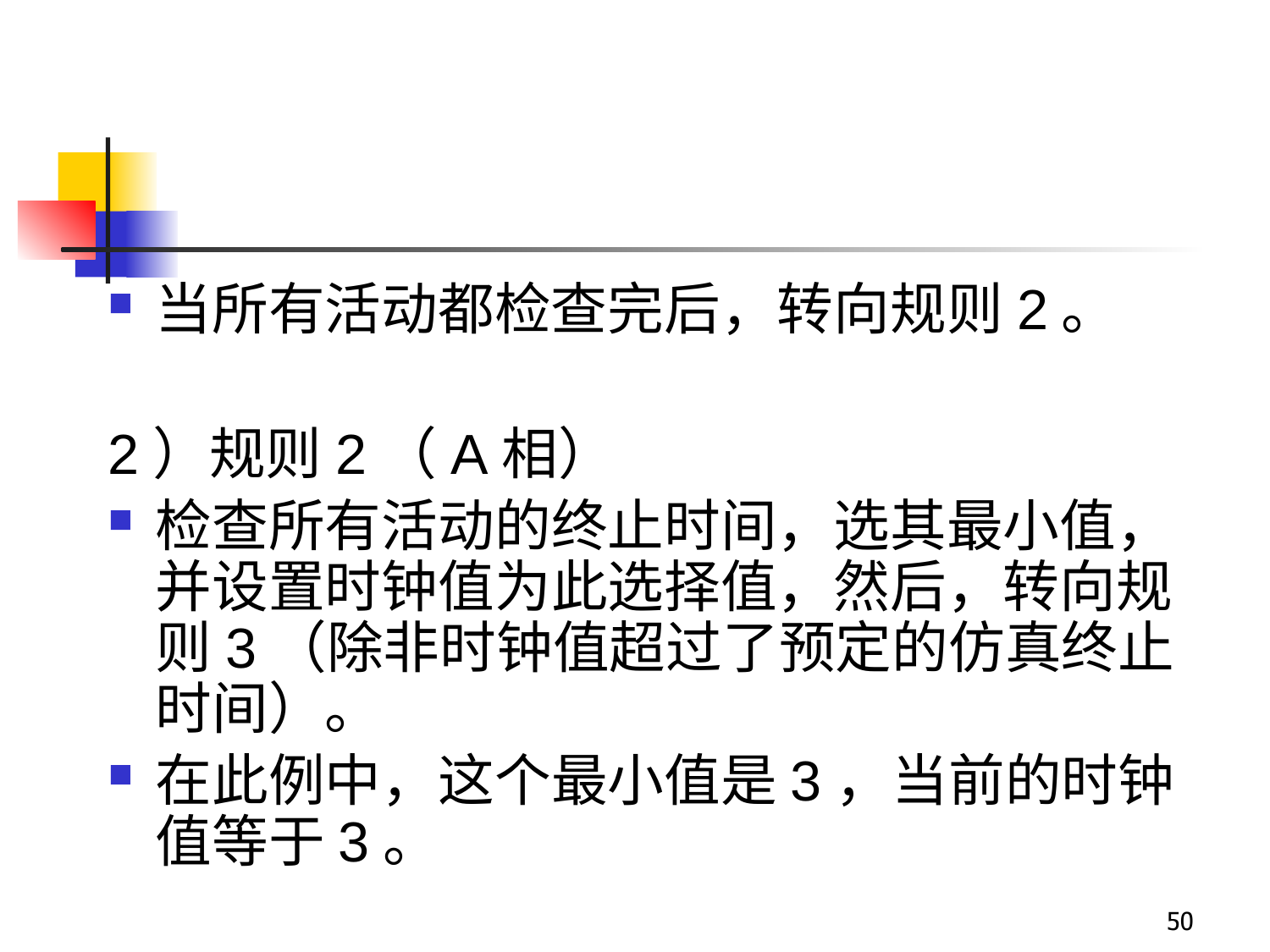

#
当所有活动都检查完后，转向规则2。

2）规则2（A相）
检查所有活动的终止时间，选其最小值，并设置时钟值为此选择值，然后，转向规则3（除非时钟值超过了预定的仿真终止时间）。
在此例中，这个最小值是3，当前的时钟值等于3。
50